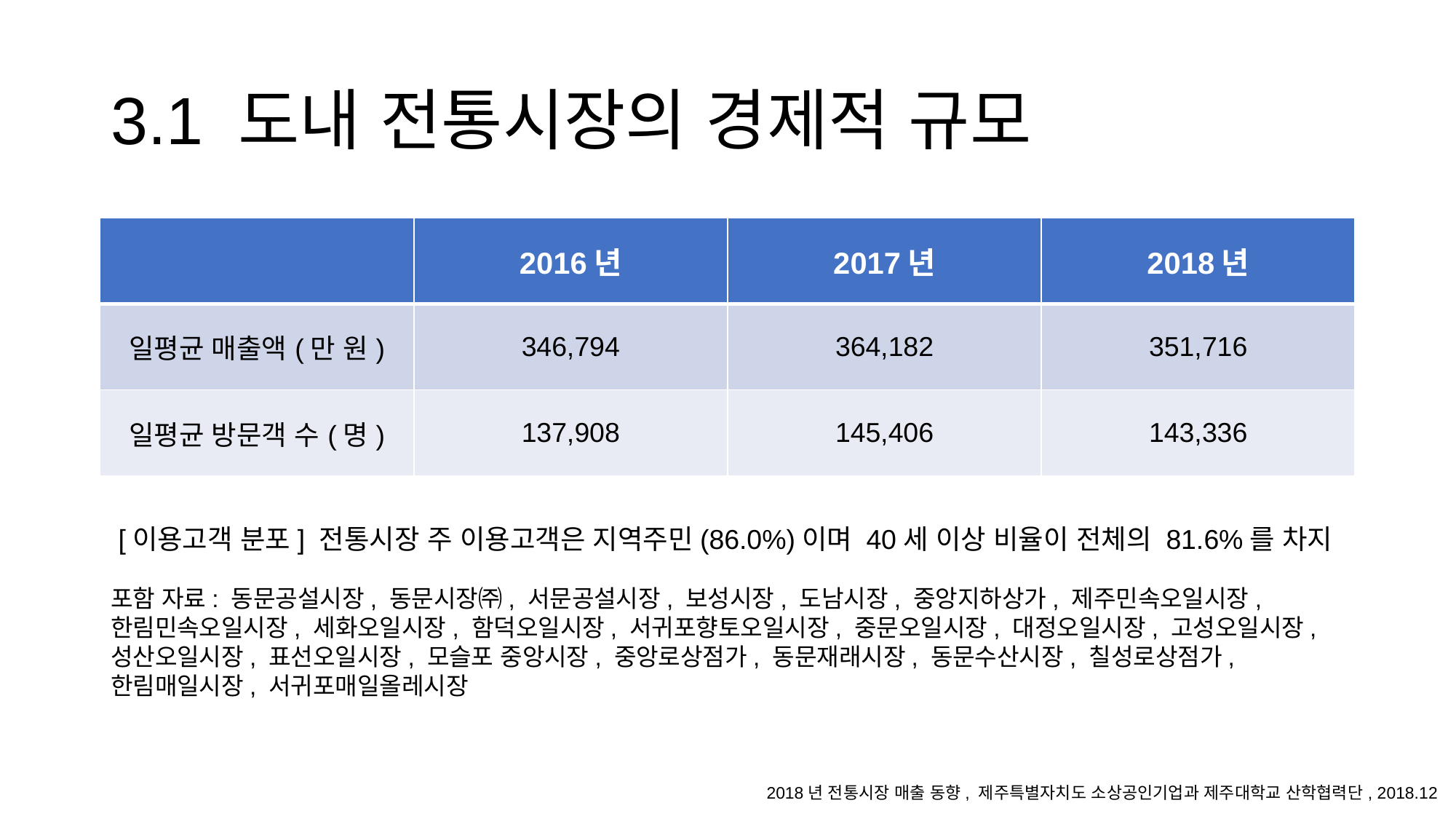

# 3.1 도내 전통시장의 경제적 규모
|  | 2016년 | 2017년 | 2018년 |
| --- | --- | --- | --- |
| 일평균 매출액(만 원) | 346,794 | 364,182 | 351,716 |
| 일평균 방문객 수(명) | 137,908 | 145,406 | 143,336 |
 [이용고객 분포] 전통시장 주 이용고객은 지역주민(86.0%)이며 40세 이상 비율이 전체의 81.6%를 차지

포함 자료: 동문공설시장, 동문시장㈜, 서문공설시장, 보성시장, 도남시장, 중앙지하상가, 제주민속오일시장, 한림민속오일시장, 세화오일시장, 함덕오일시장, 서귀포향토오일시장, 중문오일시장, 대정오일시장, 고성오일시장, 성산오일시장, 표선오일시장, 모슬포 중앙시장, 중앙로상점가, 동문재래시장, 동문수산시장, 칠성로상점가, 한림매일시장, 서귀포매일올레시장
2018년 전통시장 매출 동향, 제주특별자치도 소상공인기업과 제주대학교 산학협력단, 2018.12